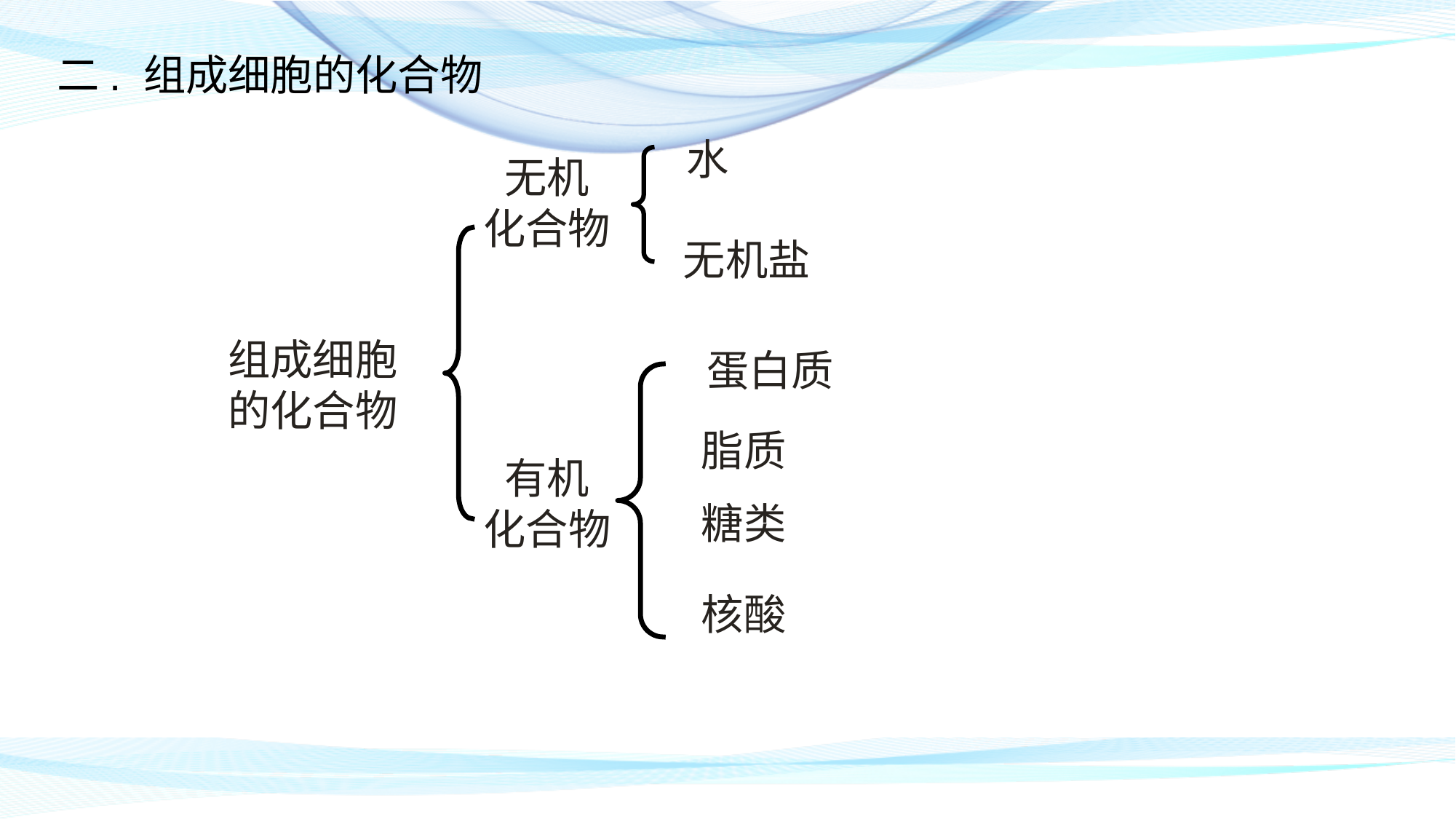

二. 组成细胞的化合物
水
无机
化合物

组成细胞的化合物
无机盐
蛋白质

脂质
有机
化合物
糖类
核酸